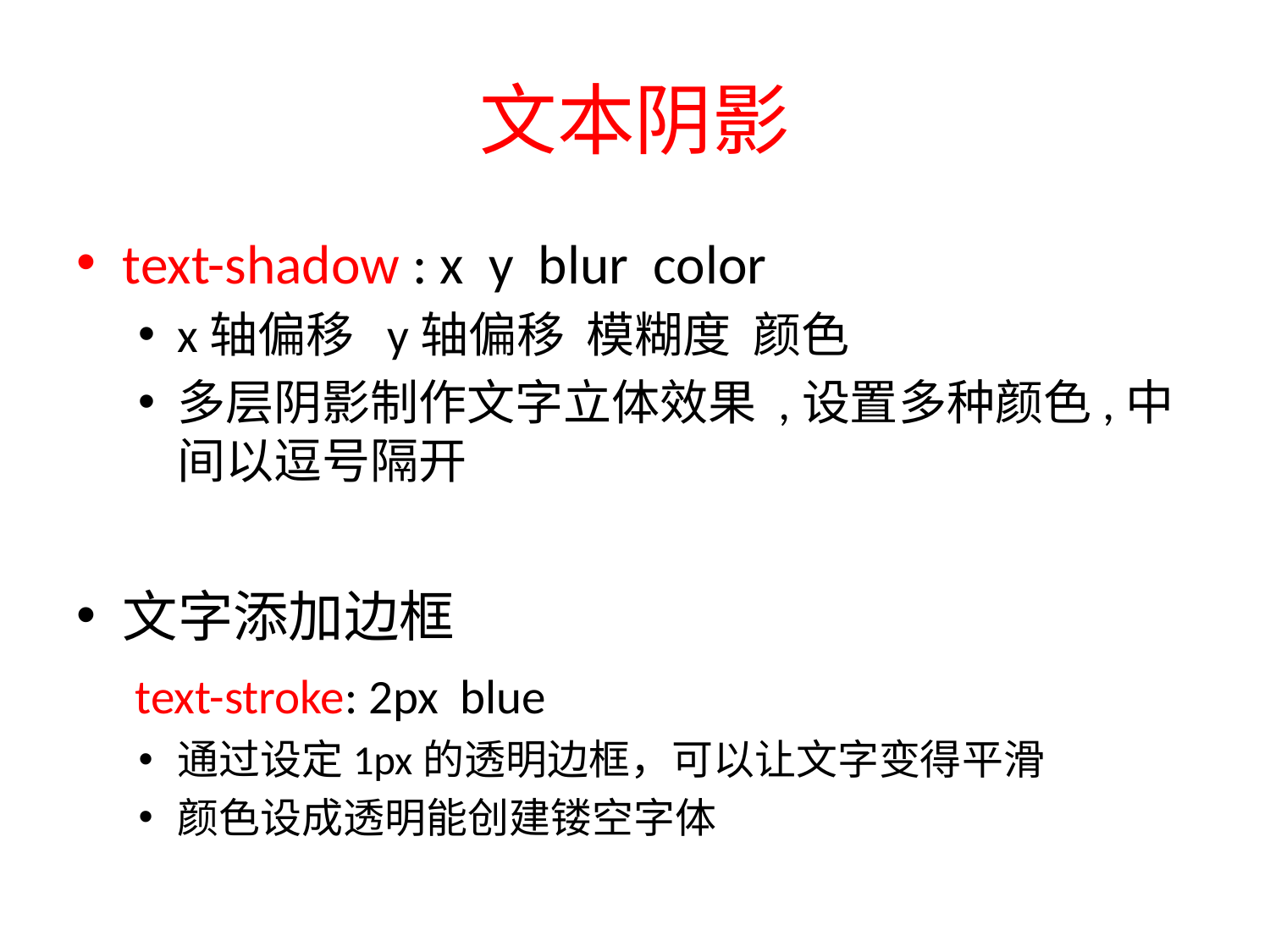

# 文本阴影
text-shadow : x  y  blur  color
x轴偏移  y轴偏移  模糊度  颜色
多层阴影制作文字立体效果 ,设置多种颜色,中间以逗号隔开

文字添加边框
	 text-stroke: 2px  blue
	通过设定1px的透明边框，可以让文字变得平滑
	颜色设成透明能创建镂空字体